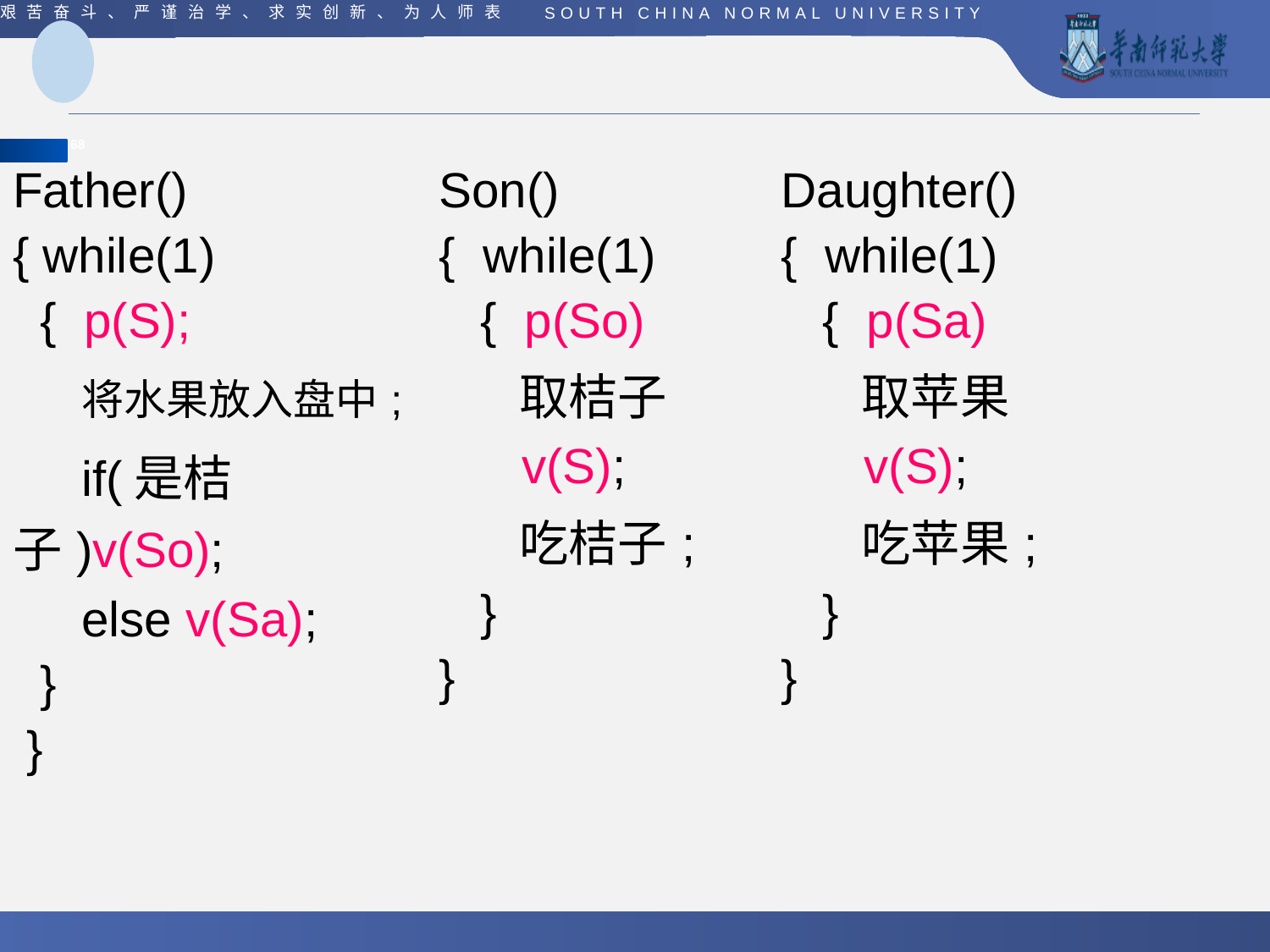

| Father() { while(1) { p(S); 将水果放入盘中; if(是桔子)v(So); else v(Sa); } } | Son() { while(1) { p(So) 取桔子 v(S); 吃桔子; } } | Daughter() { while(1) { p(Sa) 取苹果 v(S); 吃苹果; } } |
| --- | --- | --- |

68